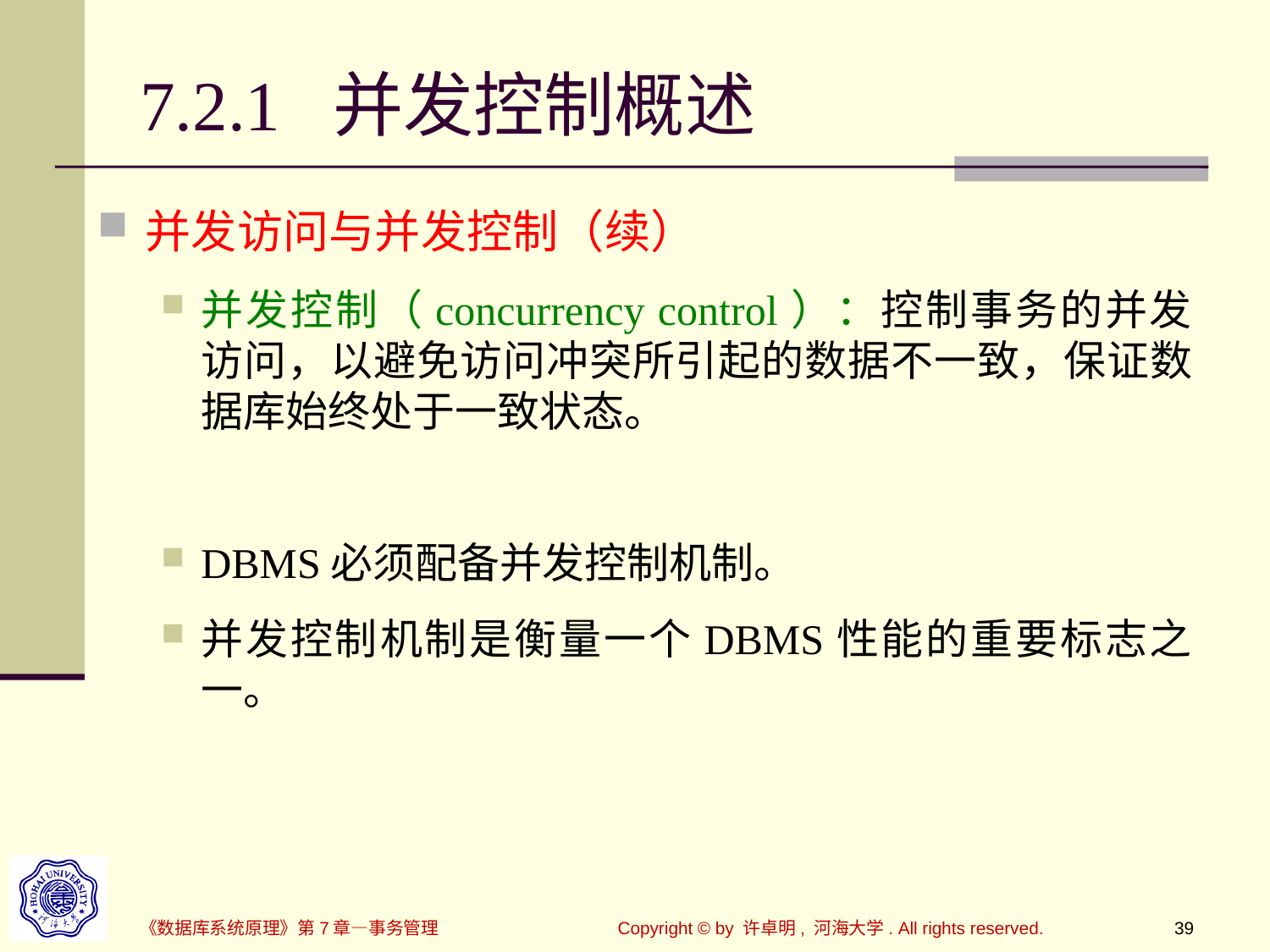

# 7.2.1  并发控制概述
并发访问与并发控制（续）
并发控制（concurrency control）：控制事务的并发访问，以避免访问冲突所引起的数据不一致，保证数据库始终处于一致状态。

DBMS必须配备并发控制机制。
并发控制机制是衡量一个DBMS性能的重要标志之一。
《数据库系统原理》第7章—事务管理
Copyright © by 许卓明, 河海大学. All rights reserved.
39